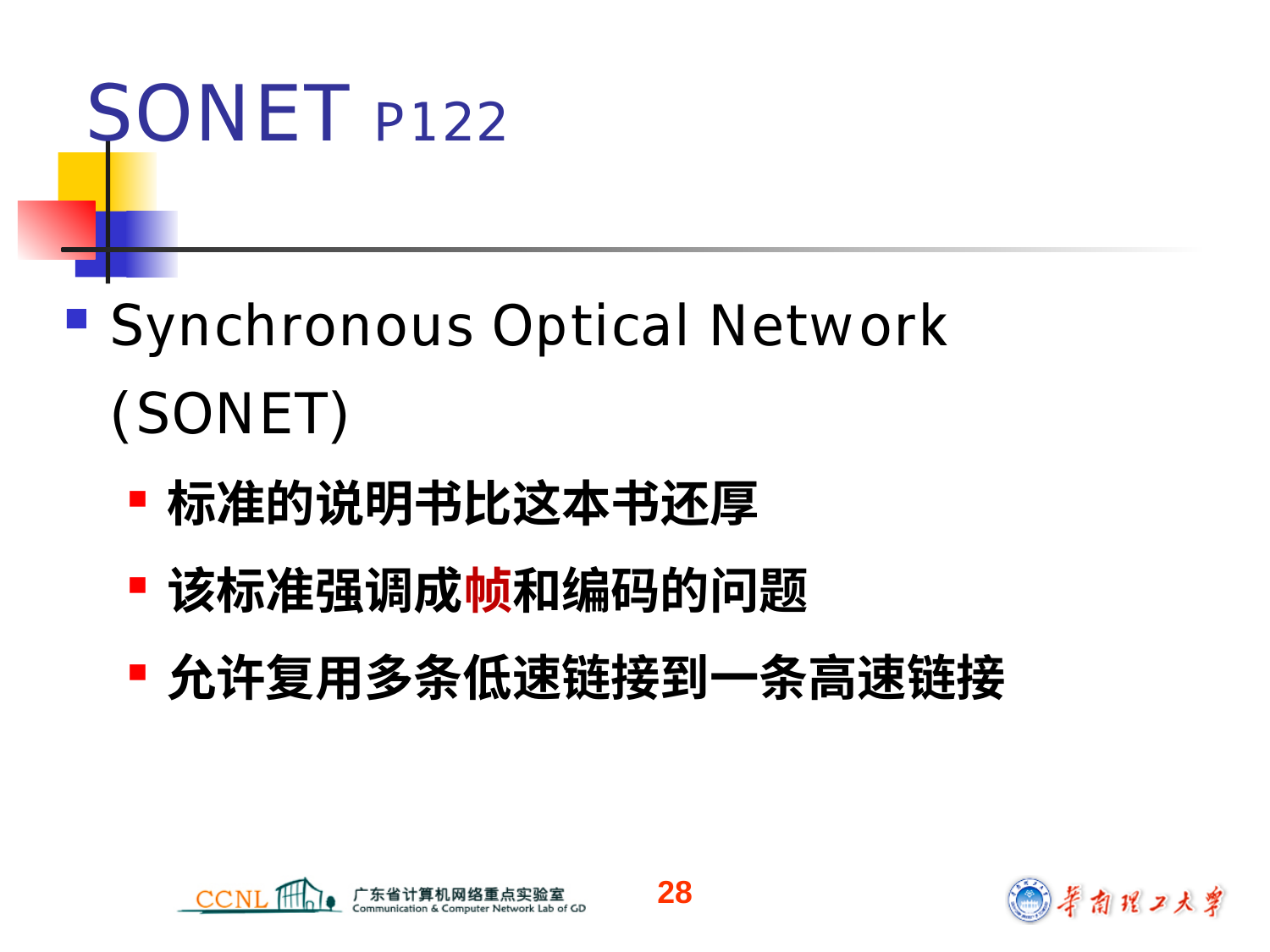

# SONET P122
Synchronous Optical Network (SONET)
标准的说明书比这本书还厚
该标准强调成帧和编码的问题
允许复用多条低速链接到一条高速链接